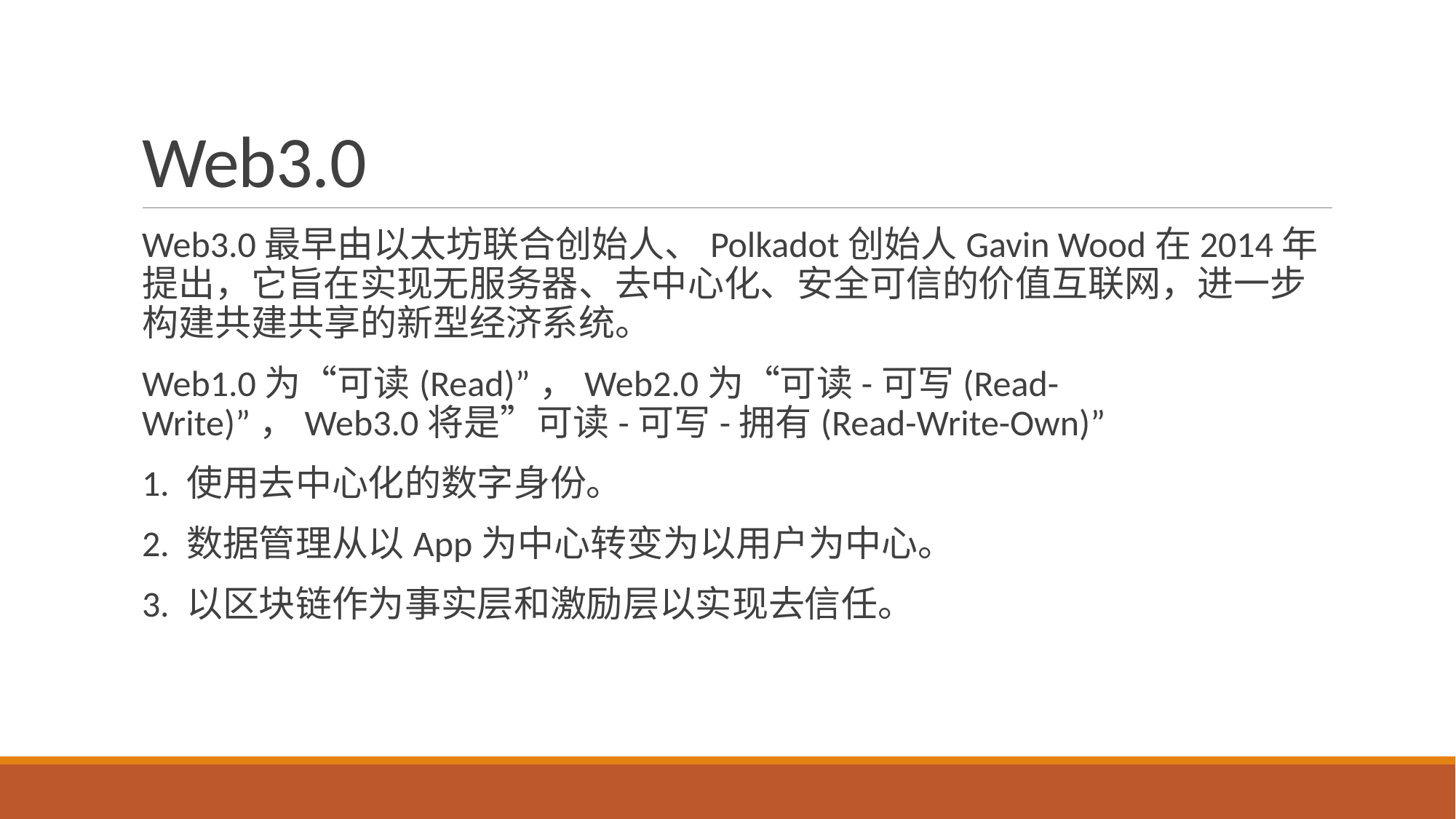

# Web3.0
Web3.0最早由以太坊联合创始人、Polkadot创始人Gavin Wood在2014年提出，它旨在实现无服务器、去中心化、安全可信的价值互联网，进一步构建共建共享的新型经济系统。
Web1.0为“可读(Read)”，Web2.0为“可读-可写(Read-Write)”，Web3.0将是”可读-可写-拥有(Read-Write-Own)”
1. 使用去中心化的数字身份。
2. 数据管理从以App为中心转变为以用户为中心。
3. 以区块链作为事实层和激励层以实现去信任。